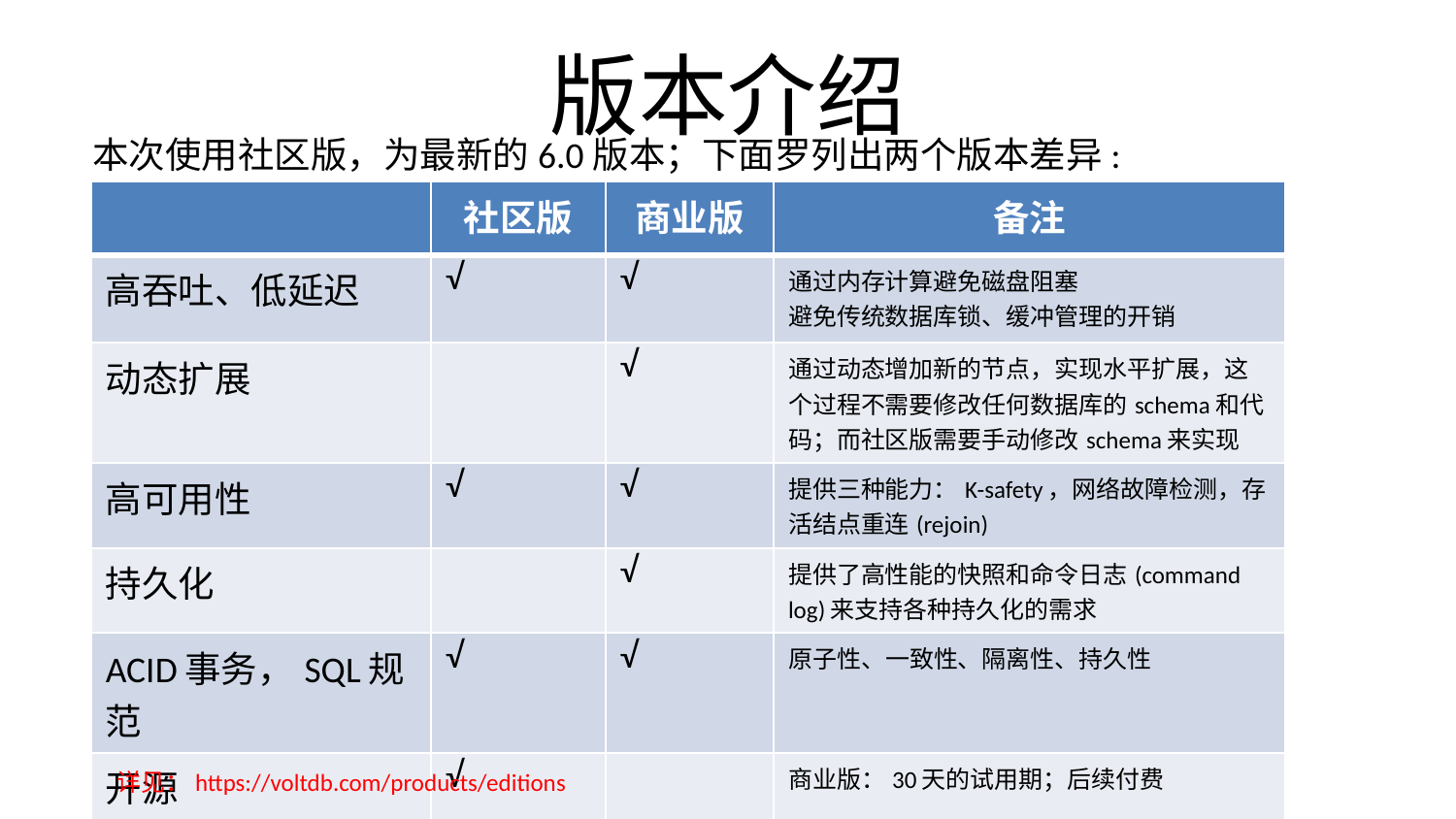

# 版本介绍
本次使用社区版，为最新的6.0版本；下面罗列出两个版本差异:
|  | 社区版 | 商业版 | 备注 |
| --- | --- | --- | --- |
| 高吞吐、低延迟 | √ | √ | 通过内存计算避免磁盘阻塞 避免传统数据库锁、缓冲管理的开销 |
| 动态扩展 |  | √ | 通过动态增加新的节点，实现水平扩展，这个过程不需要修改任何数据库的schema和代码；而社区版需要手动修改schema来实现 |
| 高可用性 | √ | √ | 提供三种能力：K-safety，网络故障检测，存活结点重连(rejoin) |
| 持久化 |  | √ | 提供了高性能的快照和命令日志(command log)来支持各种持久化的需求 |
| ACID事务，SQL规范 | √ | √ | 原子性、一致性、隔离性、持久性 |
| 开源 | √ |  | 商业版：30天的试用期；后续付费 |
详见：https://voltdb.com/products/editions